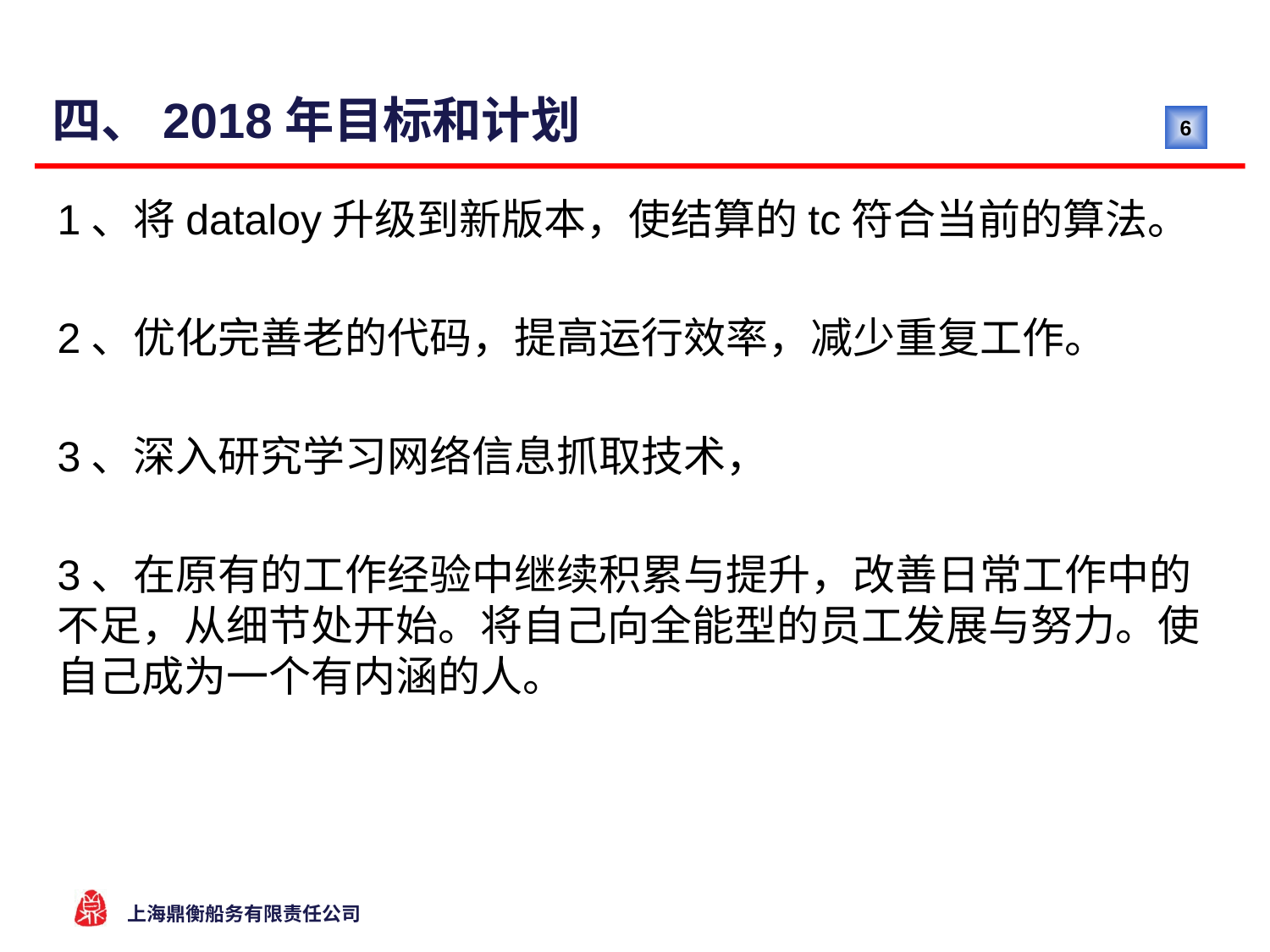

# 四、2018年目标和计划
1、将dataloy升级到新版本，使结算的tc符合当前的算法。

2、优化完善老的代码，提高运行效率，减少重复工作。

3、深入研究学习网络信息抓取技术，

3、在原有的工作经验中继续积累与提升，改善日常工作中的不足，从细节处开始。将自己向全能型的员工发展与努力。使自己成为一个有内涵的人。